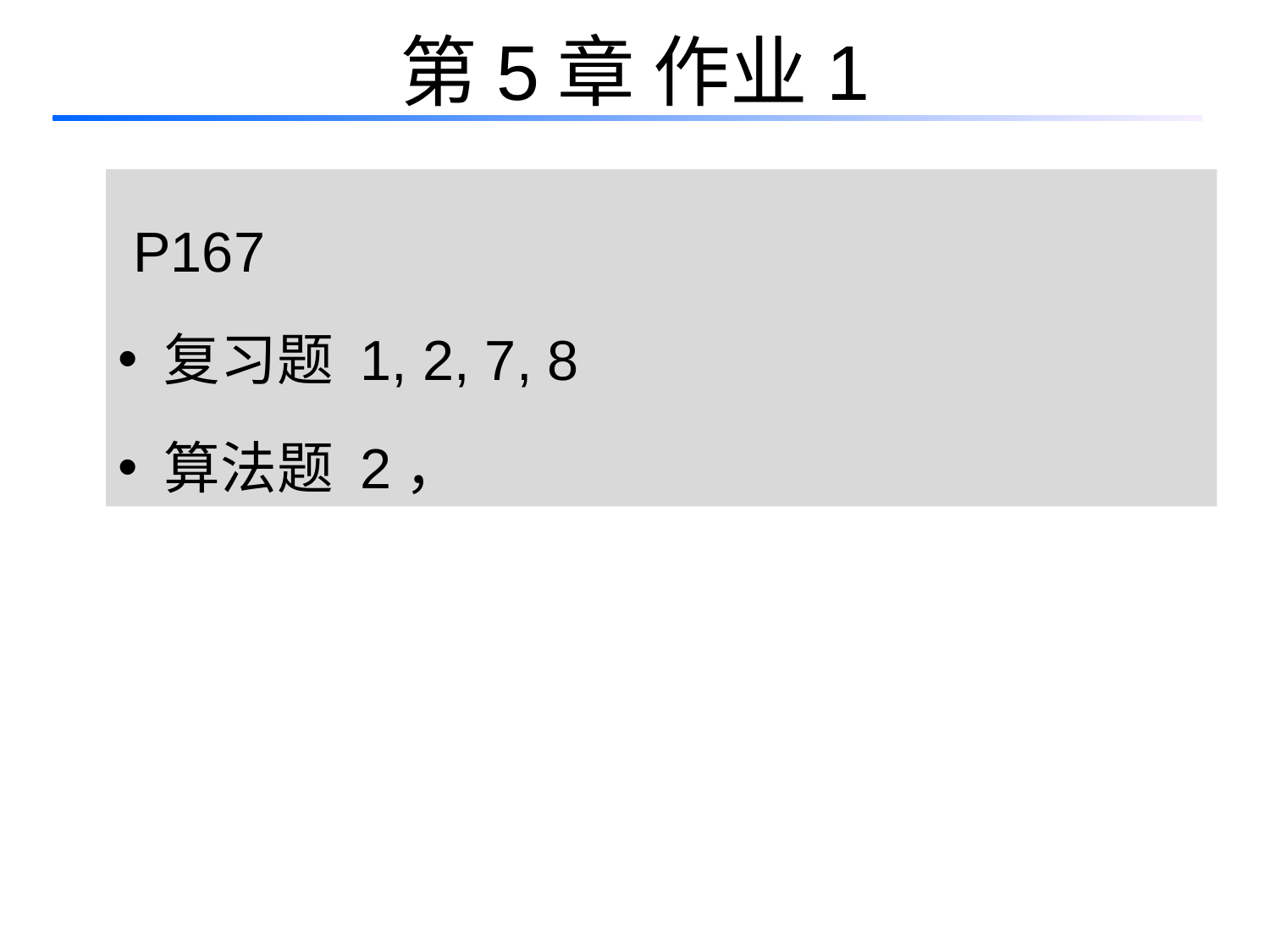

第5章 作业1

P167
 复习题 1, 2, 7, 8
 算法题 2，